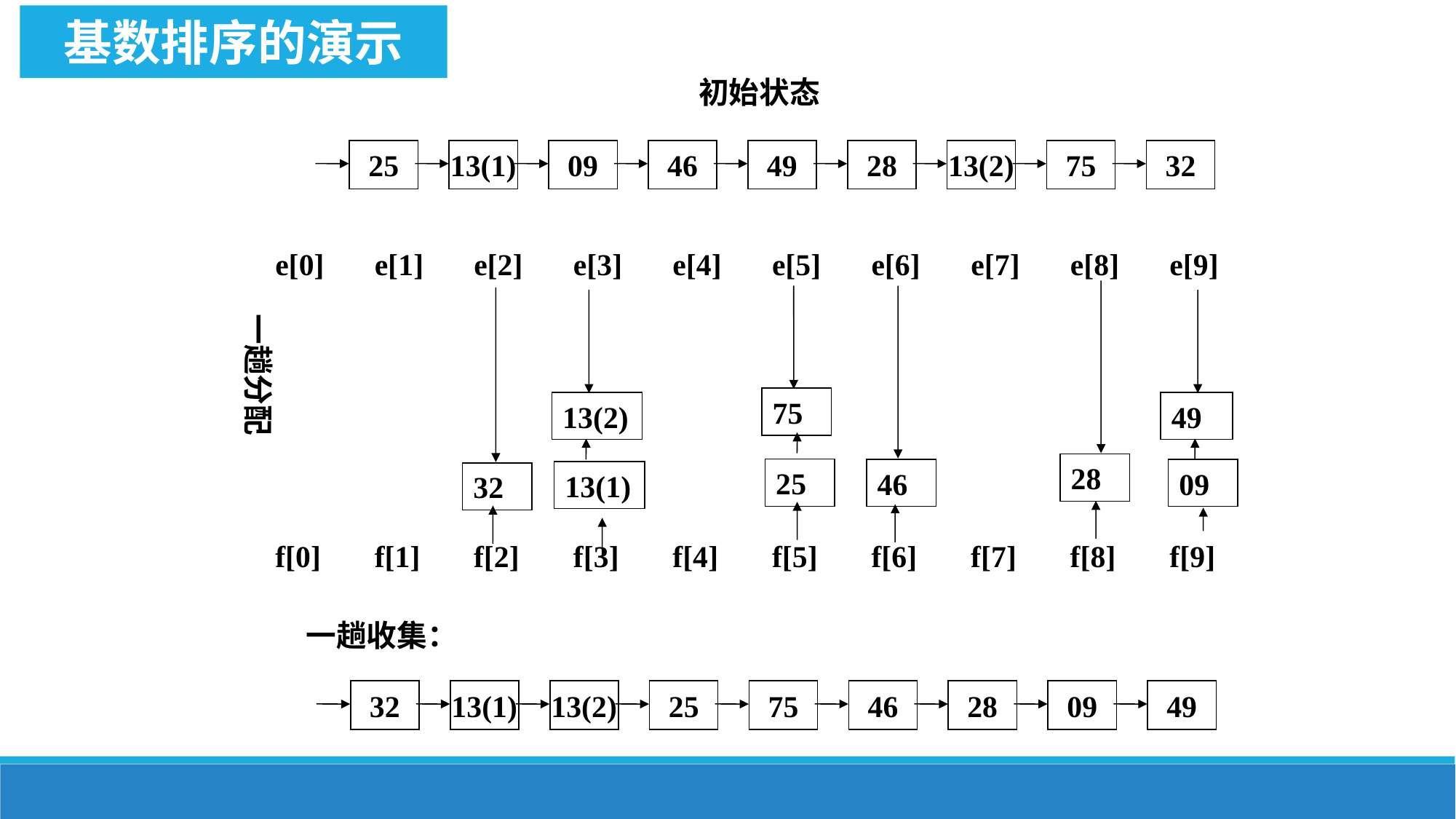

基数排序的演示
初始状态
25

13(1)

09

46

49

28

13(2)

75

32

e[0]
e[1]
e[2]
e[3]
e[4]
e[5]
e[6]
e[7]
e[8]
e[9]
一趟分配
f[0]
f[1]
f[2]
f[3]
f[4]
f[5]
f[6]
f[7]
f[8]
f[9]

28

75

46

32

13(2)

49

25

09

13(1)

一趟收集：
32

13(1)

13(2)

25

75

46

28

09

49